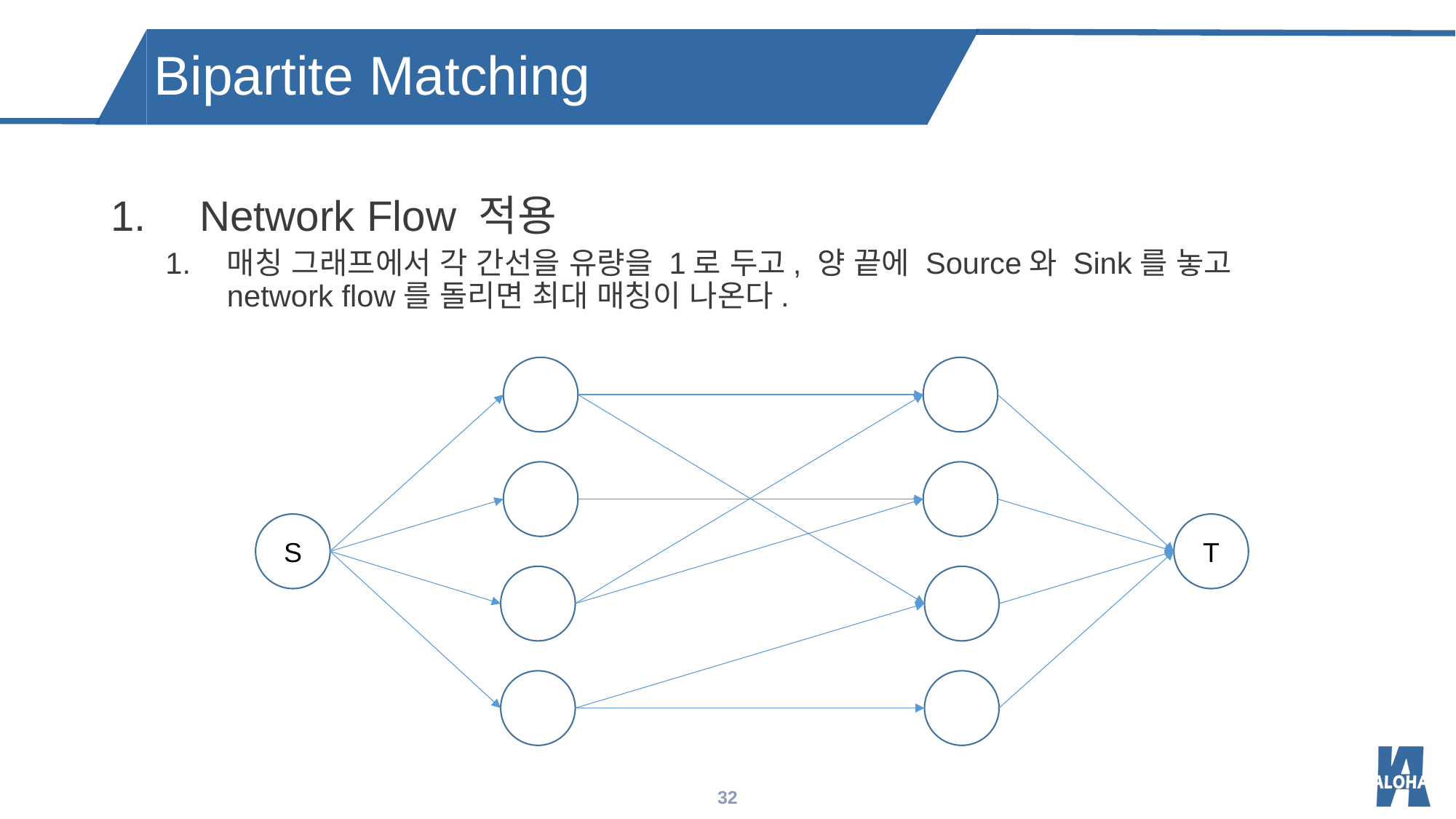

Bipartite Matching
Network Flow 적용
매칭 그래프에서 각 간선을 유량을 1로 두고, 양 끝에 Source와 Sink를 놓고 network flow를 돌리면 최대 매칭이 나온다.

S
T
32